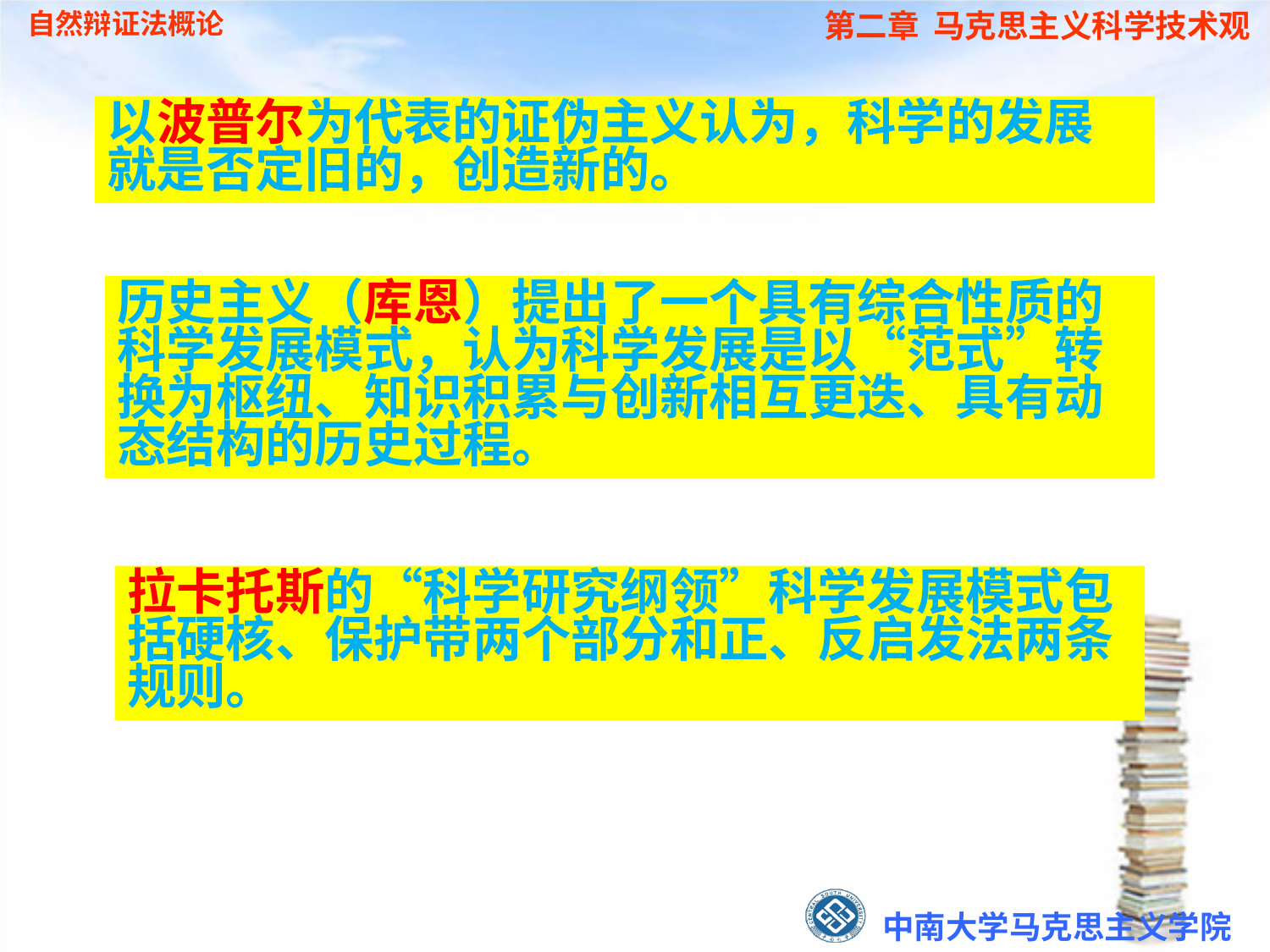

以波普尔为代表的证伪主义认为，科学的发展就是否定旧的，创造新的。
历史主义（库恩）提出了一个具有综合性质的科学发展模式，认为科学发展是以“范式”转换为枢纽、知识积累与创新相互更迭、具有动态结构的历史过程。
拉卡托斯的“科学研究纲领”科学发展模式包括硬核、保护带两个部分和正、反启发法两条规则。